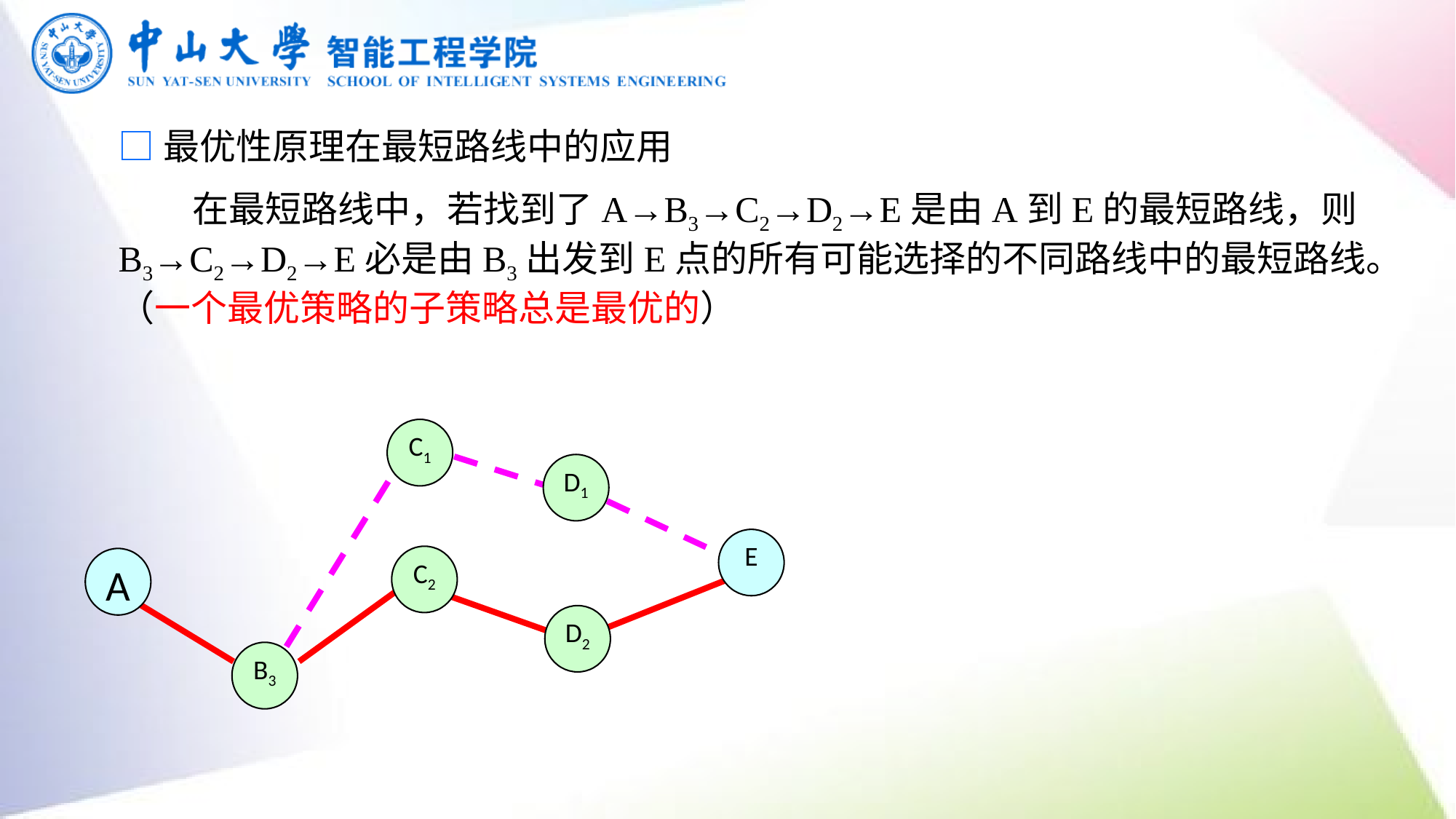

□最优性原理在最短路线中的应用
        在最短路线中，若找到了A→B3→C2→D2→E是由A到E的最短路线，则B3→C2→D2→E必是由B3出发到E点的所有可能选择的不同路线中的最短路线。（一个最优策略的子策略总是最优的）
C1
D1

E
C2
A

D2
B3